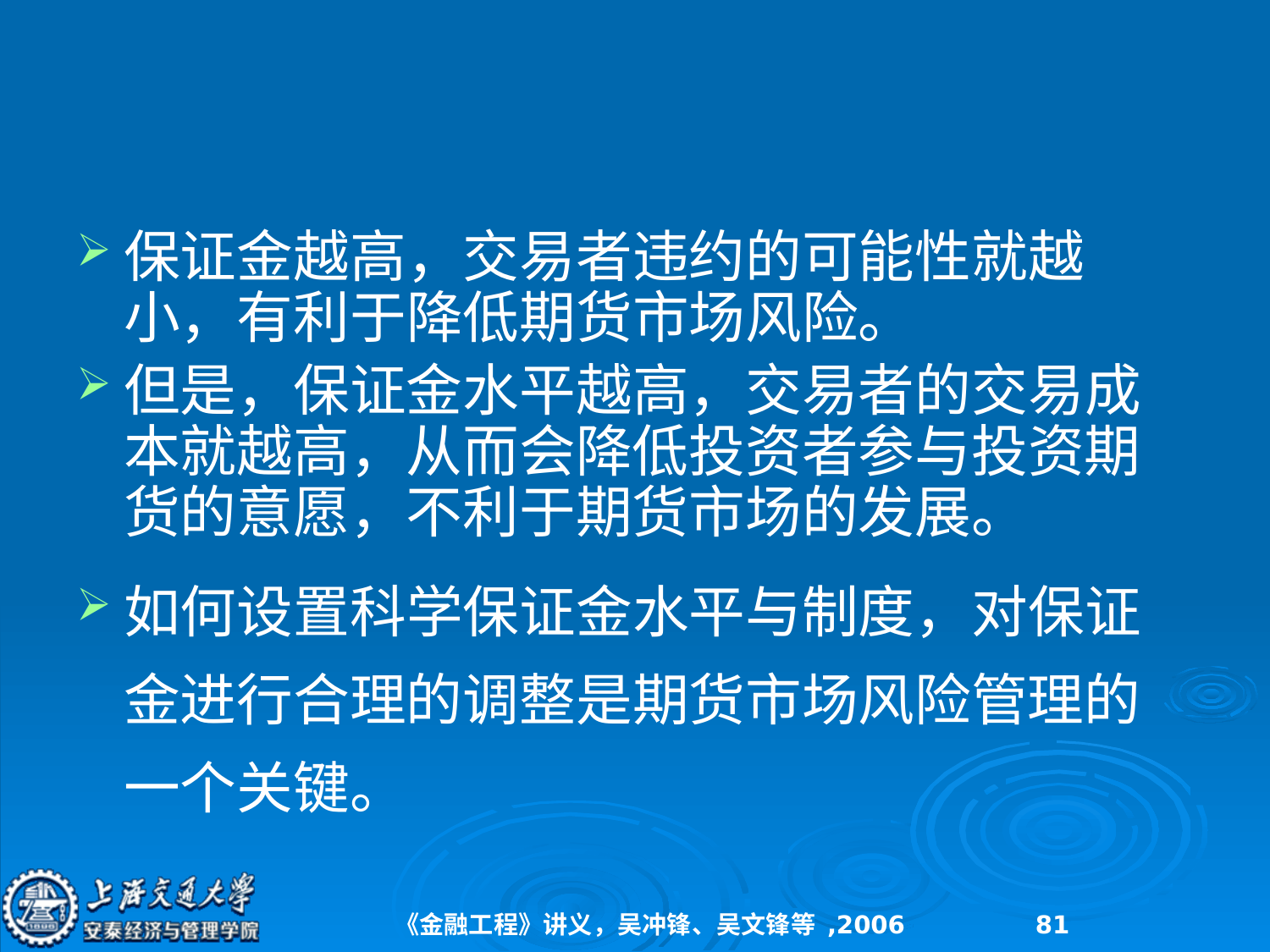

#
保证金越高，交易者违约的可能性就越小，有利于降低期货市场风险。
但是，保证金水平越高，交易者的交易成本就越高，从而会降低投资者参与投资期货的意愿，不利于期货市场的发展。
如何设置科学保证金水平与制度，对保证金进行合理的调整是期货市场风险管理的一个关键。